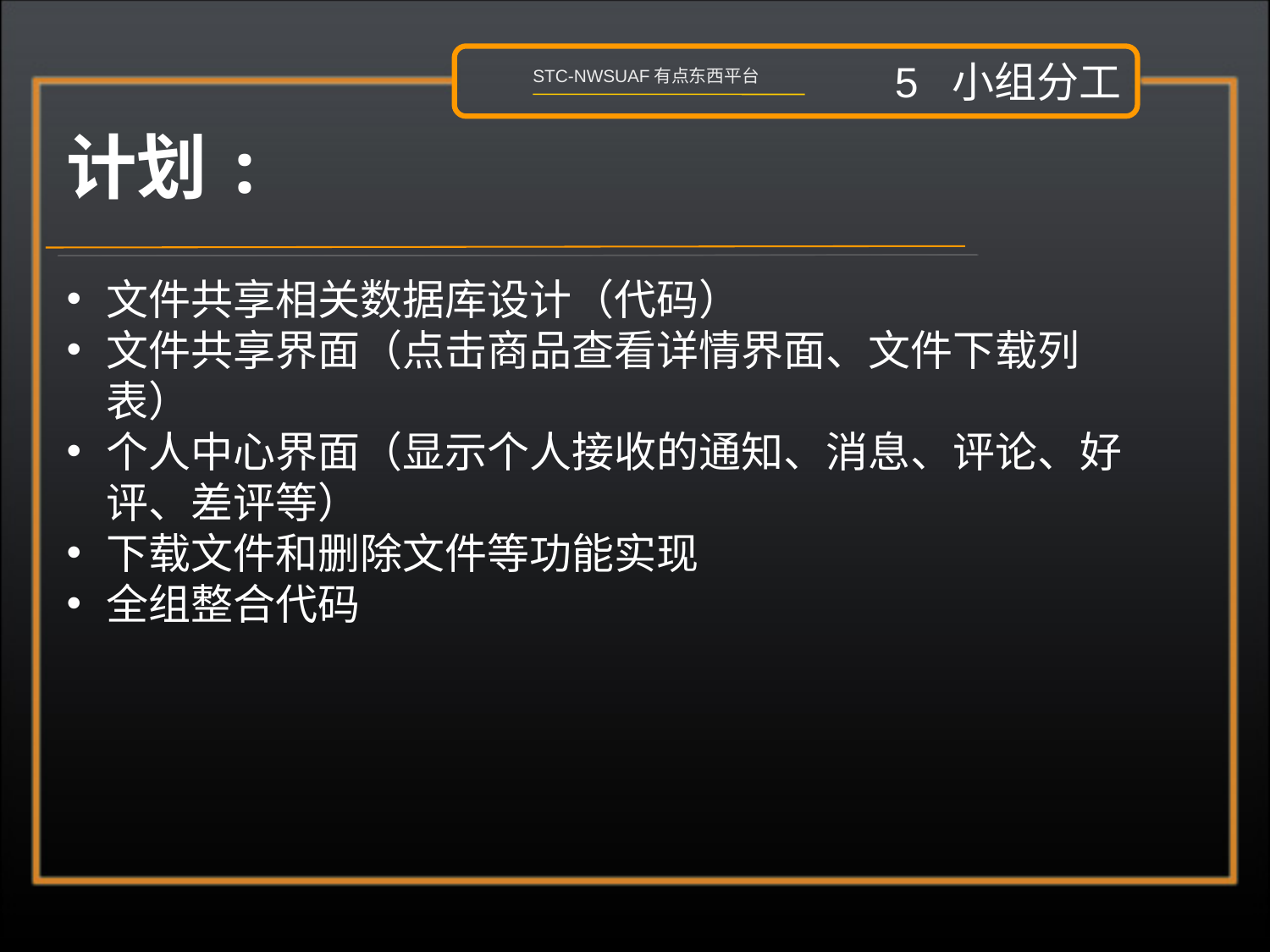

5  小组分工
STC-NWSUAF有点东西平台

计划:
文件共享相关数据库设计（代码）
文件共享界面（点击商品查看详情界面、文件下载列表）
个人中心界面（显示个人接收的通知、消息、评论、好评、差评等）
下载文件和删除文件等功能实现
全组整合代码